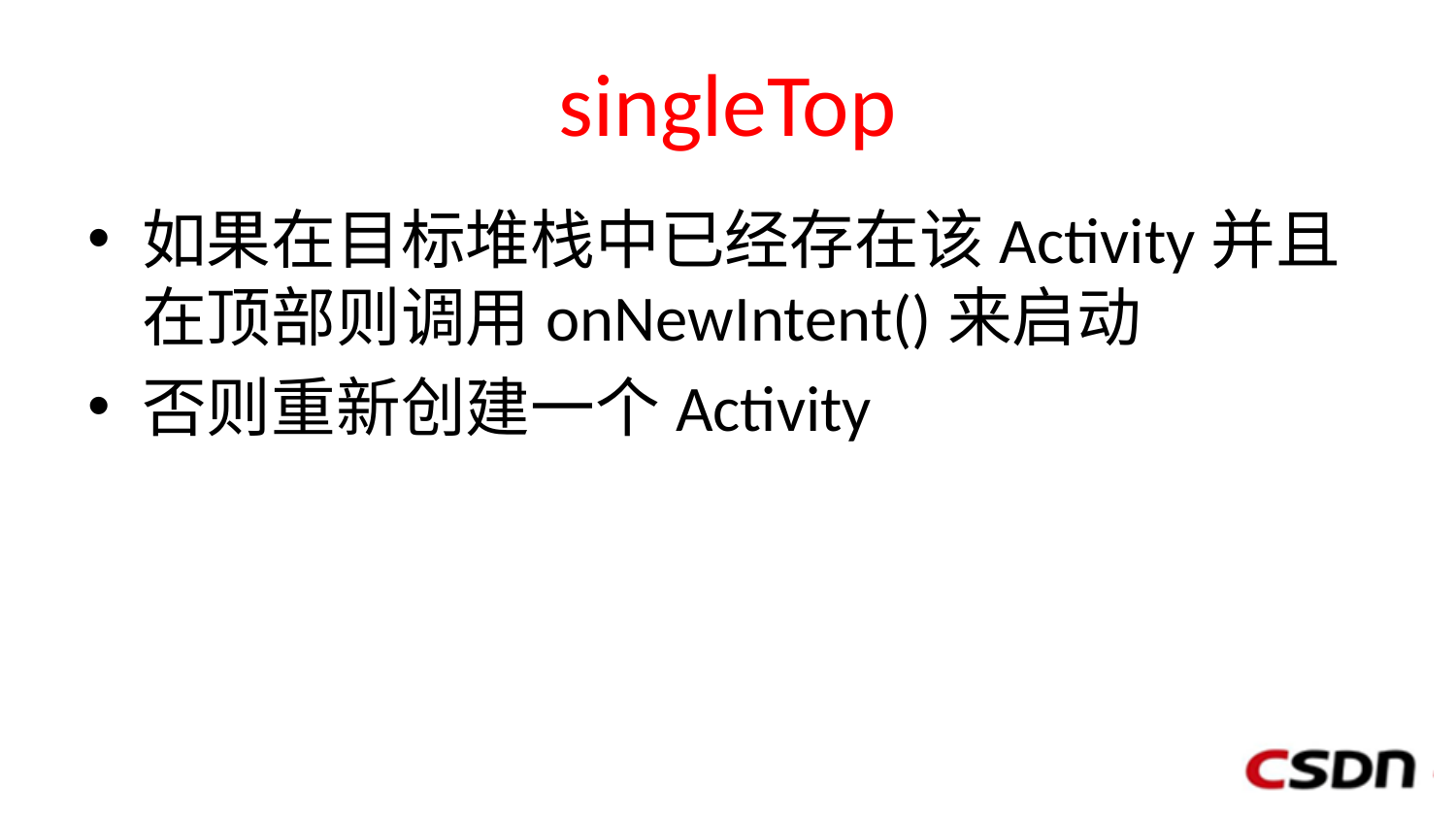

# singleTop
如果在目标堆栈中已经存在该Activity并且在顶部则调用onNewIntent()来启动
否则重新创建一个Activity